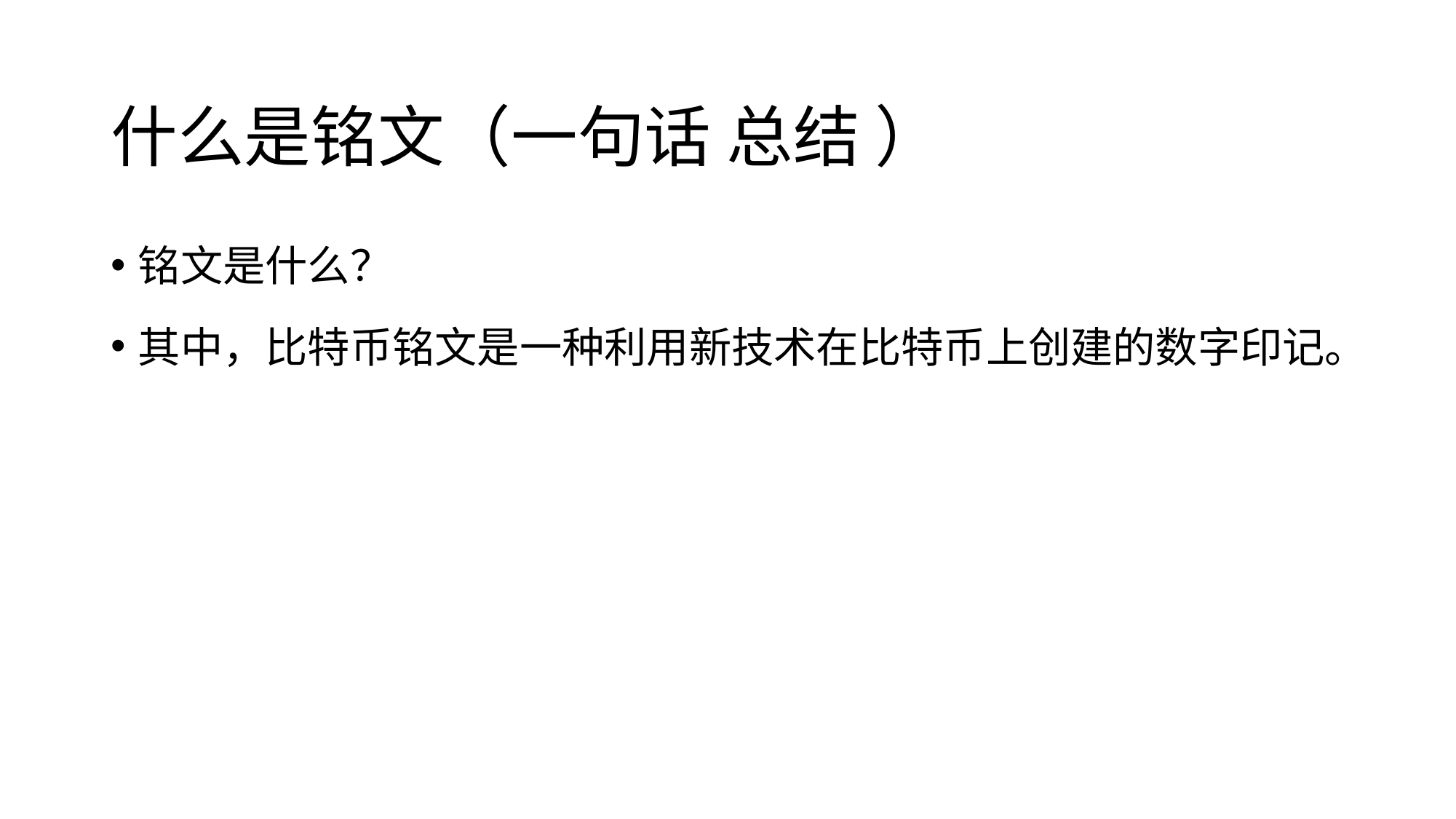

# 什么是铭文（一句话 总结 ）
铭文是什么？
其中，比特币铭文是一种利用新技术在比特币上创建的数字印记。